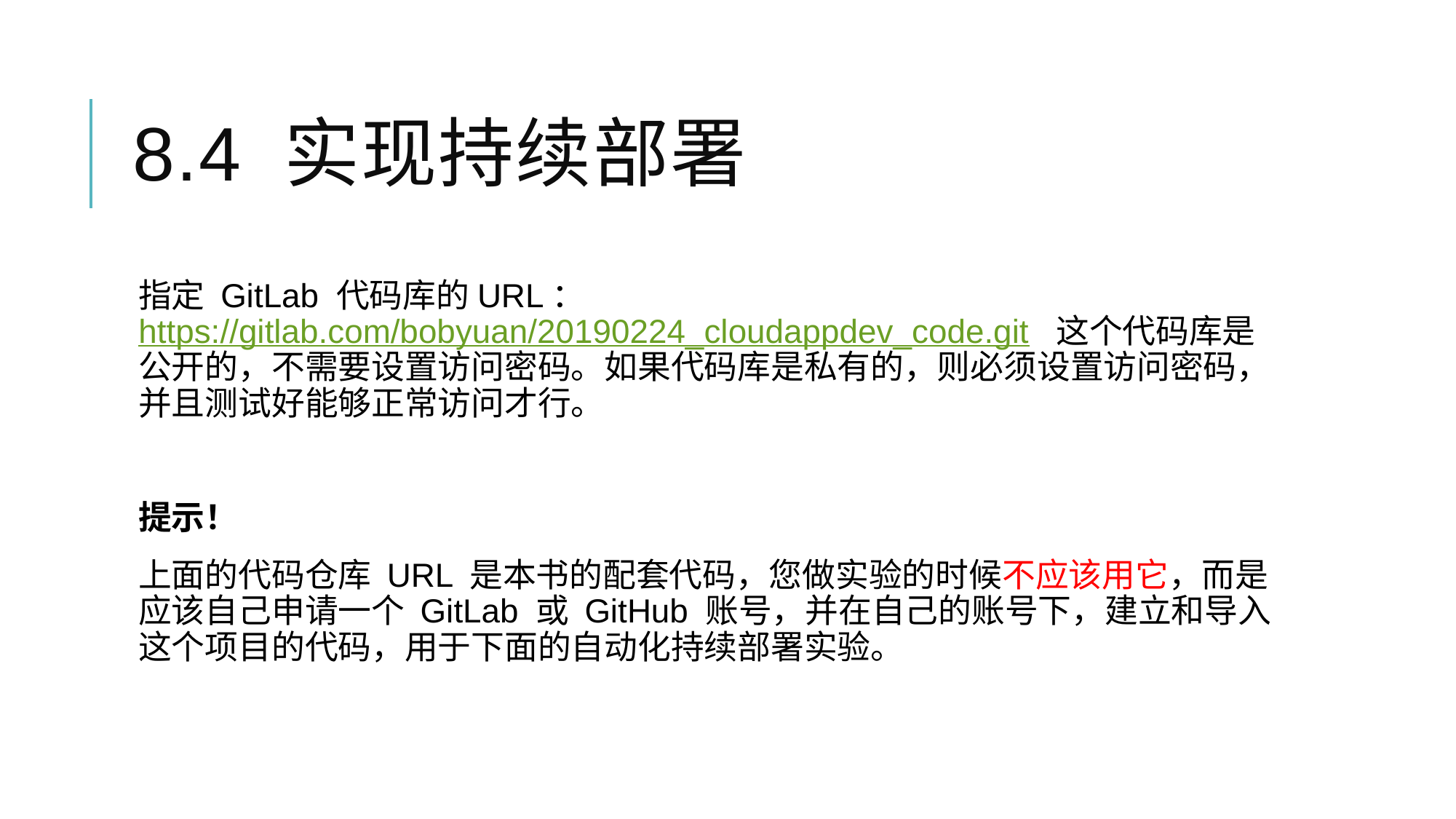

# 8.4 实现持续部署
指定 GitLab 代码库的URL： https://gitlab.com/bobyuan/20190224_cloudappdev_code.git  这个代码库是公开的，不需要设置访问密码。如果代码库是私有的，则必须设置访问密码，并且测试好能够正常访问才行。

提示！
上面的代码仓库 URL 是本书的配套代码，您做实验的时候不应该用它，而是应该自己申请一个 GitLab 或 GitHub 账号，并在自己的账号下，建立和导入这个项目的代码，用于下面的自动化持续部署实验。